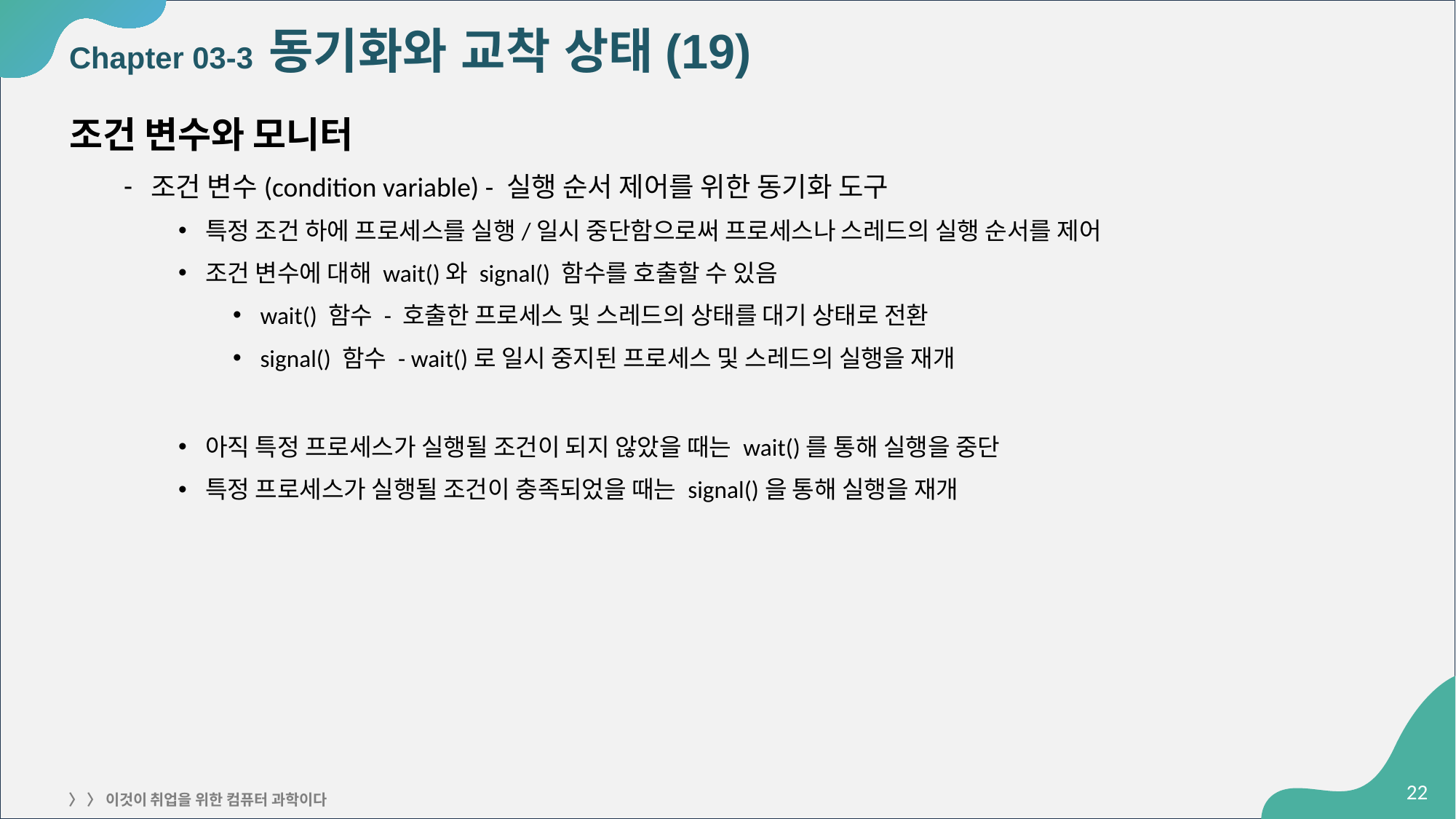

# Chapter 03-3 동기화와 교착 상태(19)
조건 변수와 모니터
조건 변수(condition variable) - 실행 순서 제어를 위한 동기화 도구
특정 조건 하에 프로세스를 실행/일시 중단함으로써 프로세스나 스레드의 실행 순서를 제어
조건 변수에 대해 wait()와 signal() 함수를 호출할 수 있음
wait() 함수 - 호출한 프로세스 및 스레드의 상태를 대기 상태로 전환
signal() 함수 - wait()로 일시 중지된 프로세스 및 스레드의 실행을 재개

아직 특정 프로세스가 실행될 조건이 되지 않았을 때는 wait()를 통해 실행을 중단
특정 프로세스가 실행될 조건이 충족되었을 때는 signal()을 통해 실행을 재개
22
〉 〉 이것이 취업을 위한 컴퓨터 과학이다